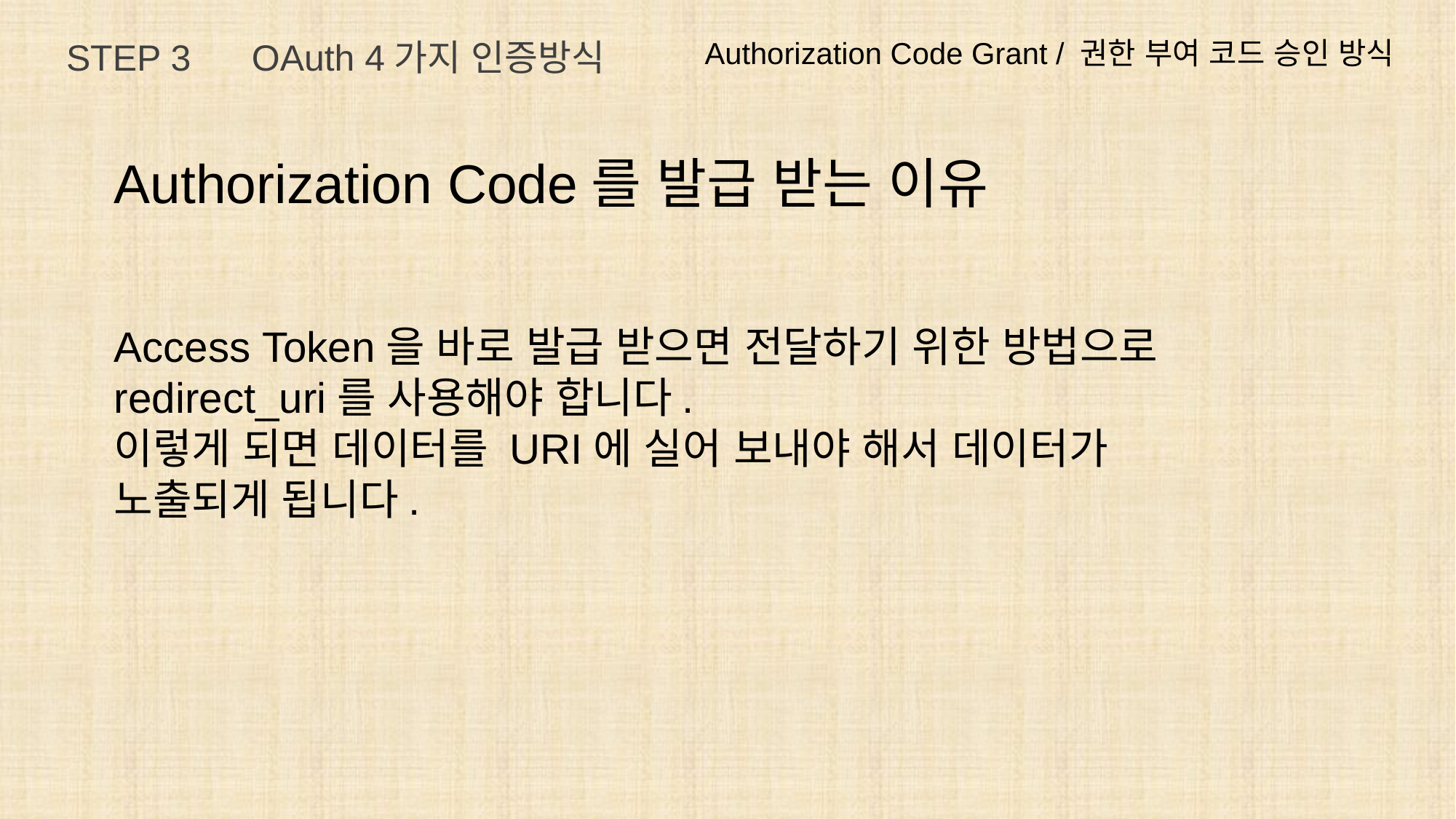

STEP 3      OAuth 4가지 인증방식
Authorization Code Grant / 권한 부여 코드 승인 방식
Authorization Code를 발급 받는 이유
Access Token을 바로 발급 받으면 전달하기 위한 방법으로 redirect_uri를 사용해야 합니다.
이렇게 되면 데이터를 URI에 실어 보내야 해서 데이터가 노출되게 됩니다.